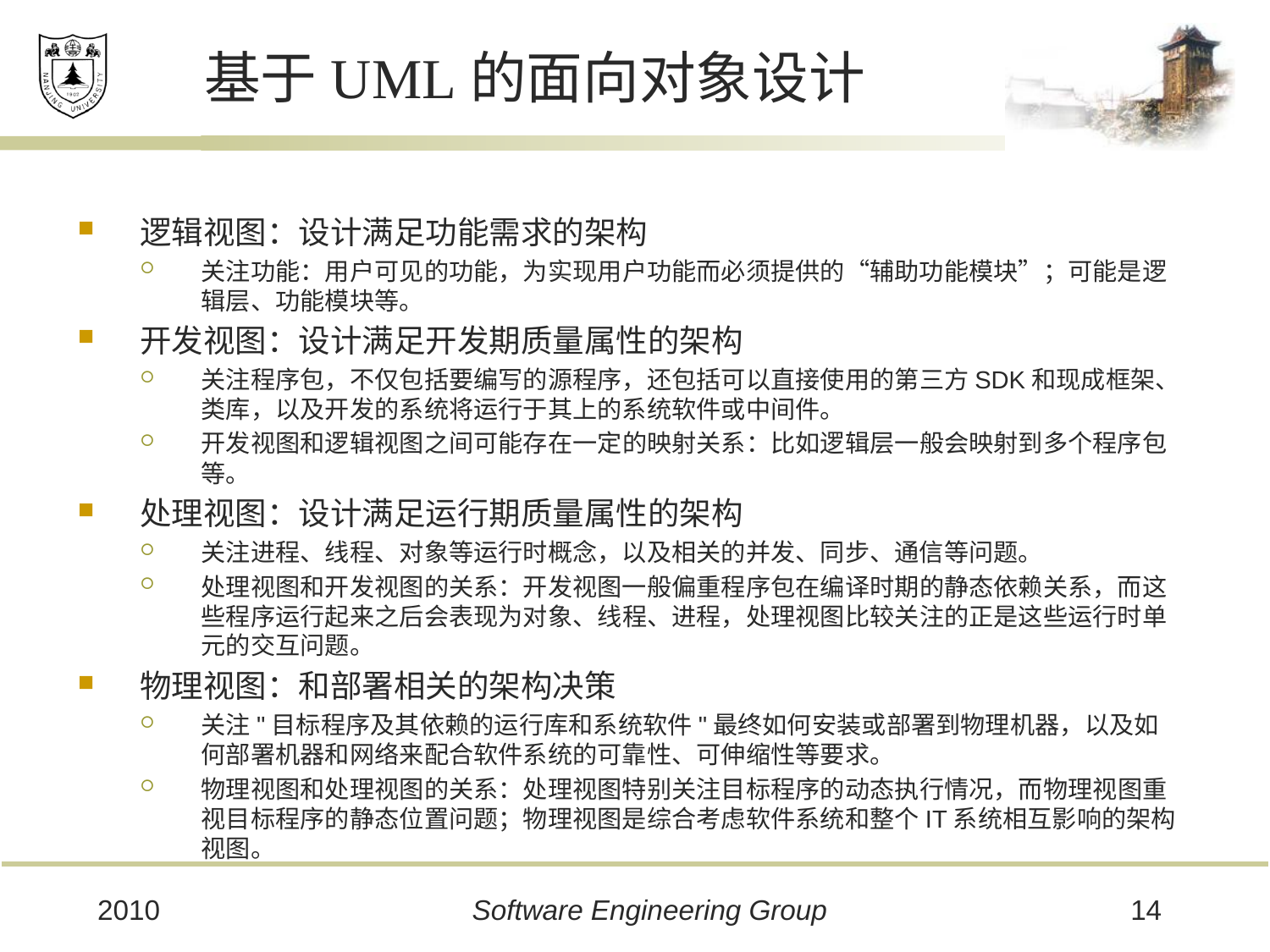

# 基于UML的面向对象设计
逻辑视图：设计满足功能需求的架构
关注功能：用户可见的功能，为实现用户功能而必须提供的“辅助功能模块”；可能是逻辑层、功能模块等。
开发视图：设计满足开发期质量属性的架构
关注程序包，不仅包括要编写的源程序，还包括可以直接使用的第三方SDK和现成框架、类库，以及开发的系统将运行于其上的系统软件或中间件。
开发视图和逻辑视图之间可能存在一定的映射关系：比如逻辑层一般会映射到多个程序包等。
处理视图：设计满足运行期质量属性的架构
关注进程、线程、对象等运行时概念，以及相关的并发、同步、通信等问题。
处理视图和开发视图的关系：开发视图一般偏重程序包在编译时期的静态依赖关系，而这些程序运行起来之后会表现为对象、线程、进程，处理视图比较关注的正是这些运行时单元的交互问题。
物理视图：和部署相关的架构决策
关注"目标程序及其依赖的运行库和系统软件"最终如何安装或部署到物理机器，以及如何部署机器和网络来配合软件系统的可靠性、可伸缩性等要求。
物理视图和处理视图的关系：处理视图特别关注目标程序的动态执行情况，而物理视图重视目标程序的静态位置问题；物理视图是综合考虑软件系统和整个IT系统相互影响的架构视图。

2010
14
Software Engineering Group